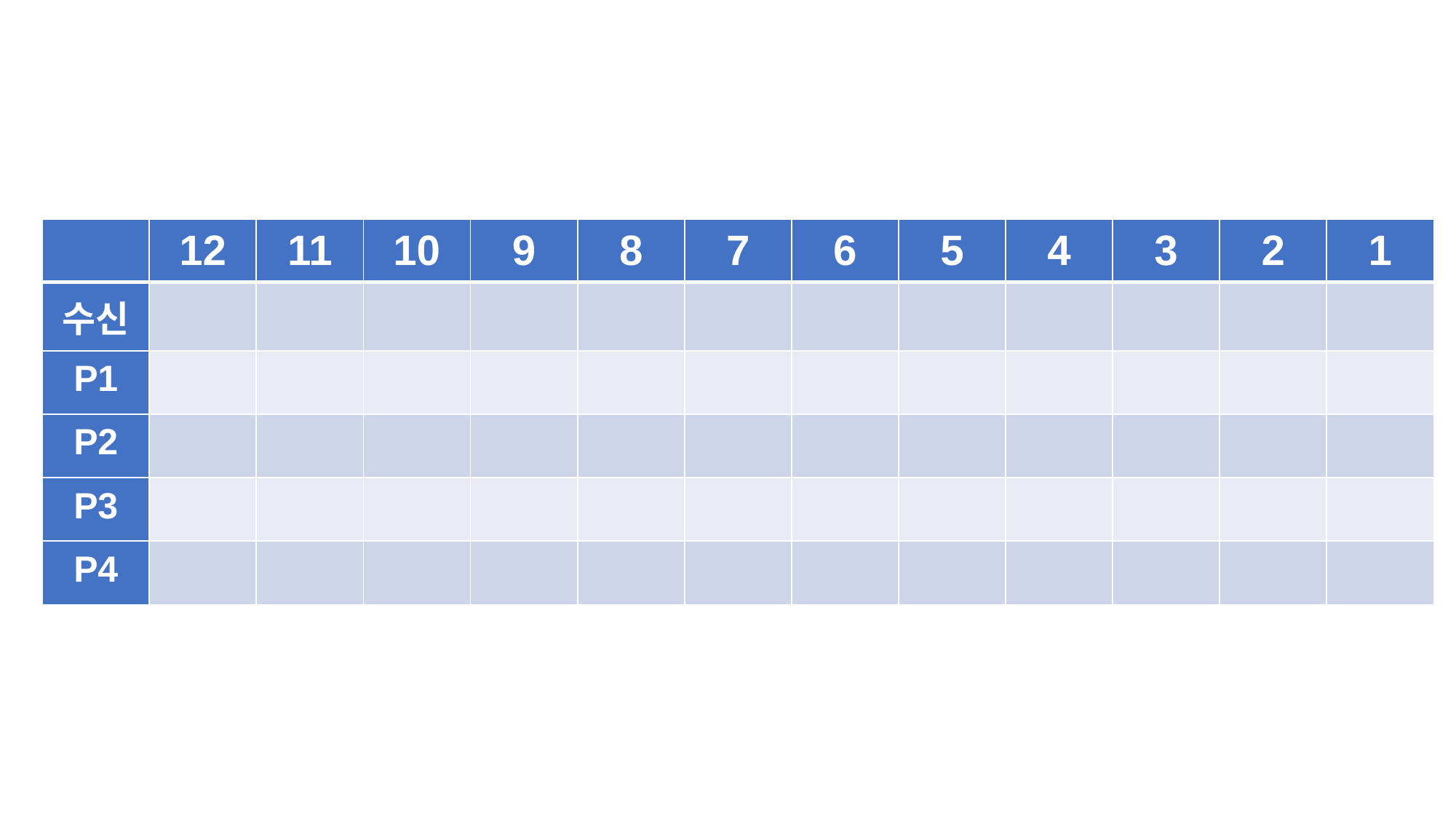

|  | 12 | 11 | 10 | 9 | 8 | 7 | 6 | 5 | 4 | 3 | 2 | 1 |
| --- | --- | --- | --- | --- | --- | --- | --- | --- | --- | --- | --- | --- |
| 수신 |  |  |  |  |  |  |  |  |  |  |  |  |
| P1 |  |  |  |  |  |  |  |  |  |  |  |  |
| P2 |  |  |  |  |  |  |  |  |  |  |  |  |
| P3 |  |  |  |  |  |  |  |  |  |  |  |  |
| P4 |  |  |  |  |  |  |  |  |  |  |  |  |